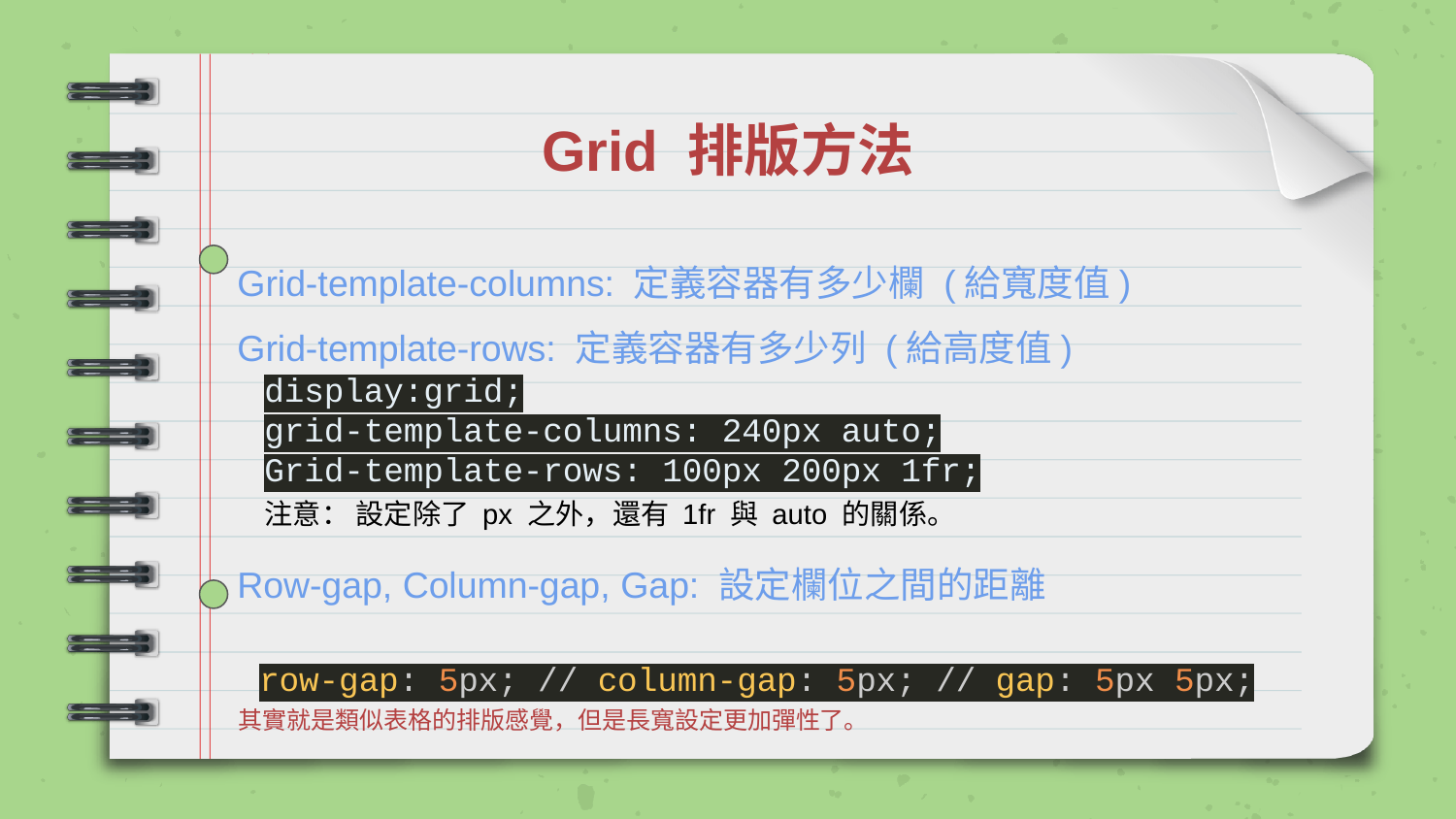

# Grid 排版方法
Grid-template-columns: 定義容器有多少欄 (給寬度值)
Grid-template-rows: 定義容器有多少列 (給高度值)
display:grid;
grid-template-columns: 240px auto;
Grid-template-rows: 100px 200px 1fr;

注意： 設定除了 px 之外，還有 1fr 與 auto 的關係。
Row-gap, Column-gap, Gap: 設定欄位之間的距離
row-gap: 5px; // column-gap: 5px; // gap: 5px 5px;

其實就是類似表格的排版感覺，但是長寬設定更加彈性了。